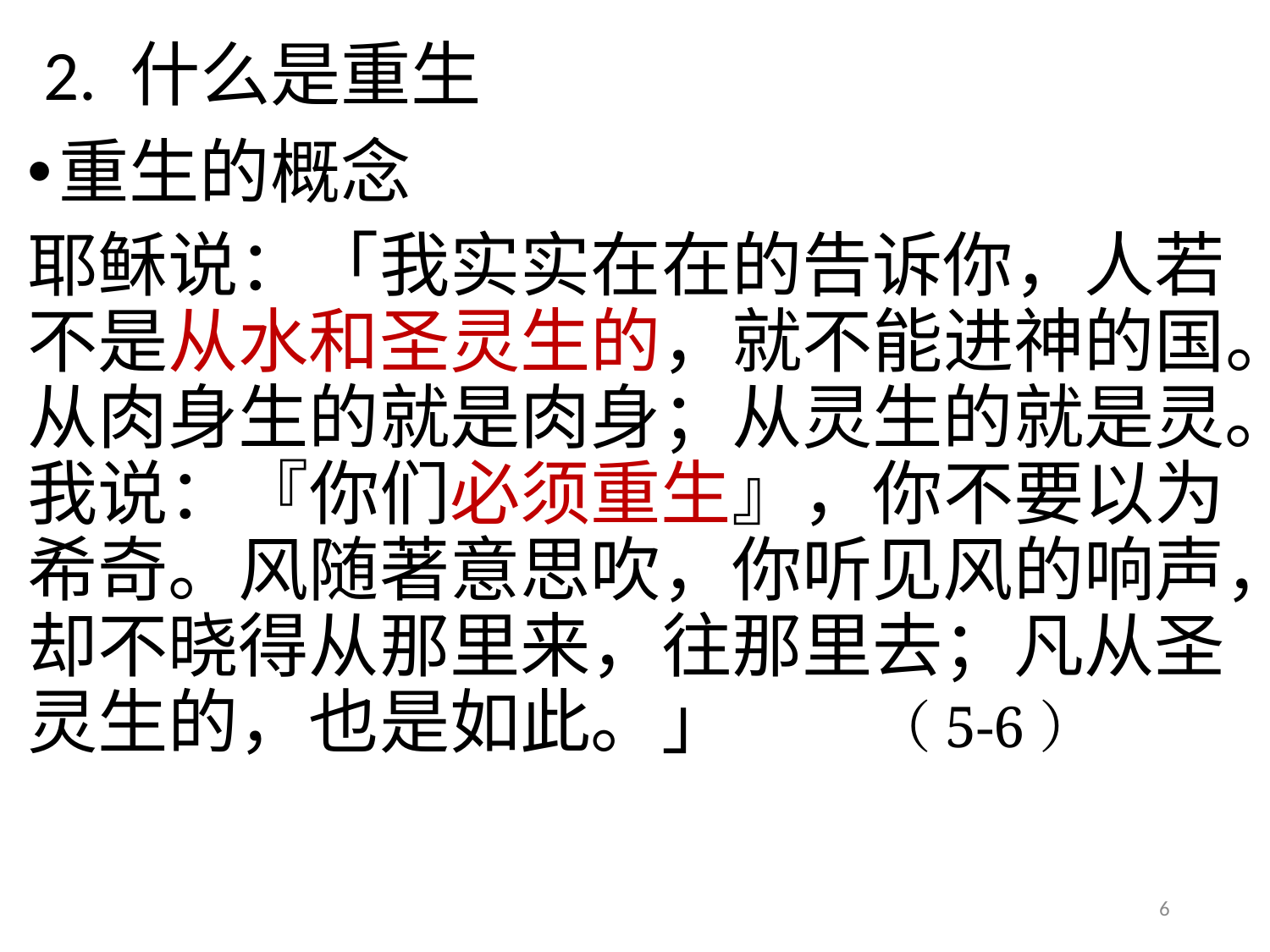

# 2. 什么是重生
重生的概念
耶稣说：「我实实在在的告诉你，人若不是从水和圣灵生的，就不能进神的国。从肉身生的就是肉身；从灵生的就是灵。我说：『你们必须重生』，你不要以为希奇。风随著意思吹，你听见风的响声，却不晓得从那里来，往那里去；凡从圣灵生的，也是如此。」         （5-6）

6